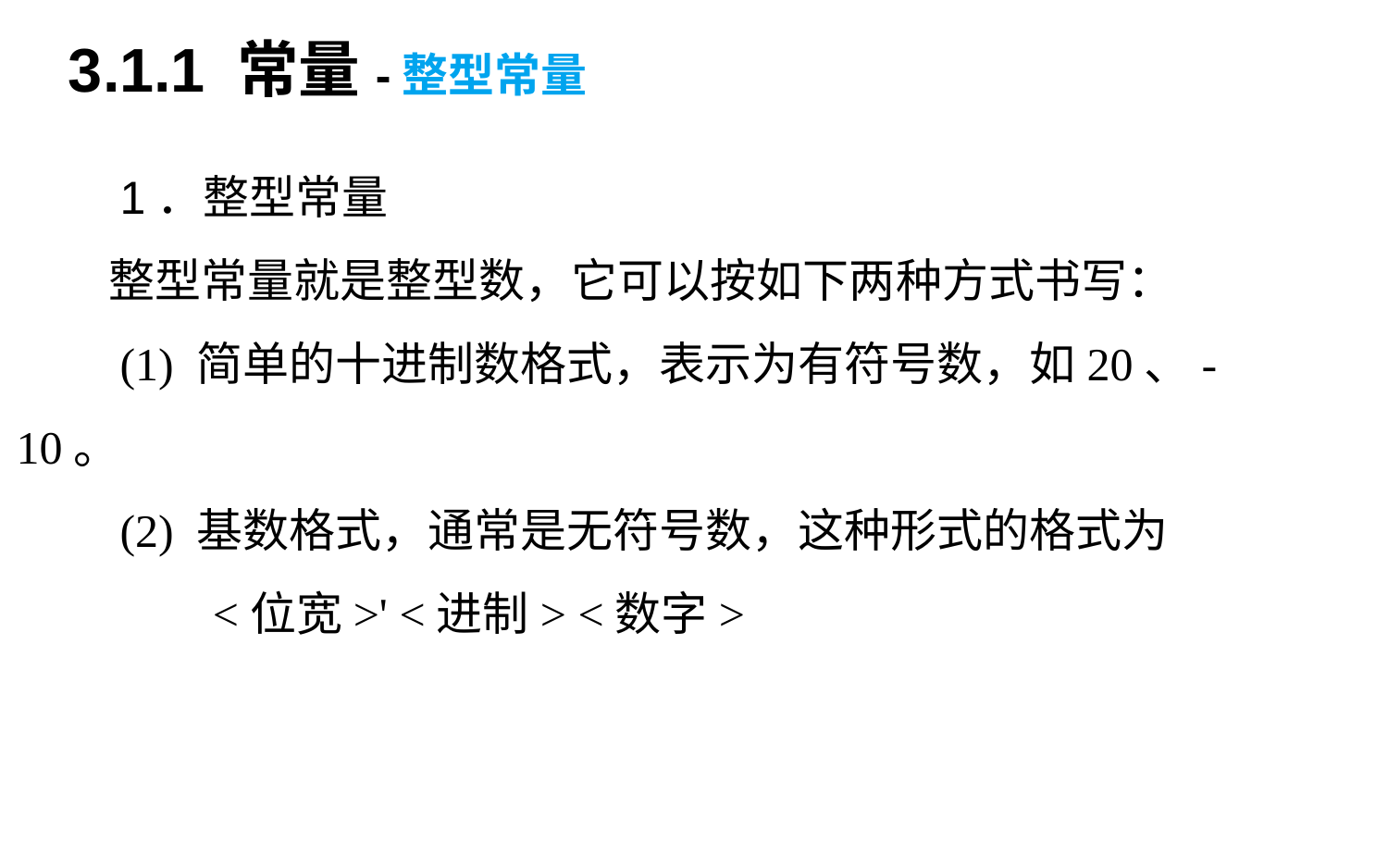

3.1.1 常量-整型常量
# 1．整型常量 　　整型常量就是整型数，它可以按如下两种方式书写： 　　(1) 简单的十进制数格式，表示为有符号数，如20、-10。 　　(2) 基数格式，通常是无符号数，这种形式的格式为 　　　　<位宽>' <进制> <数字>